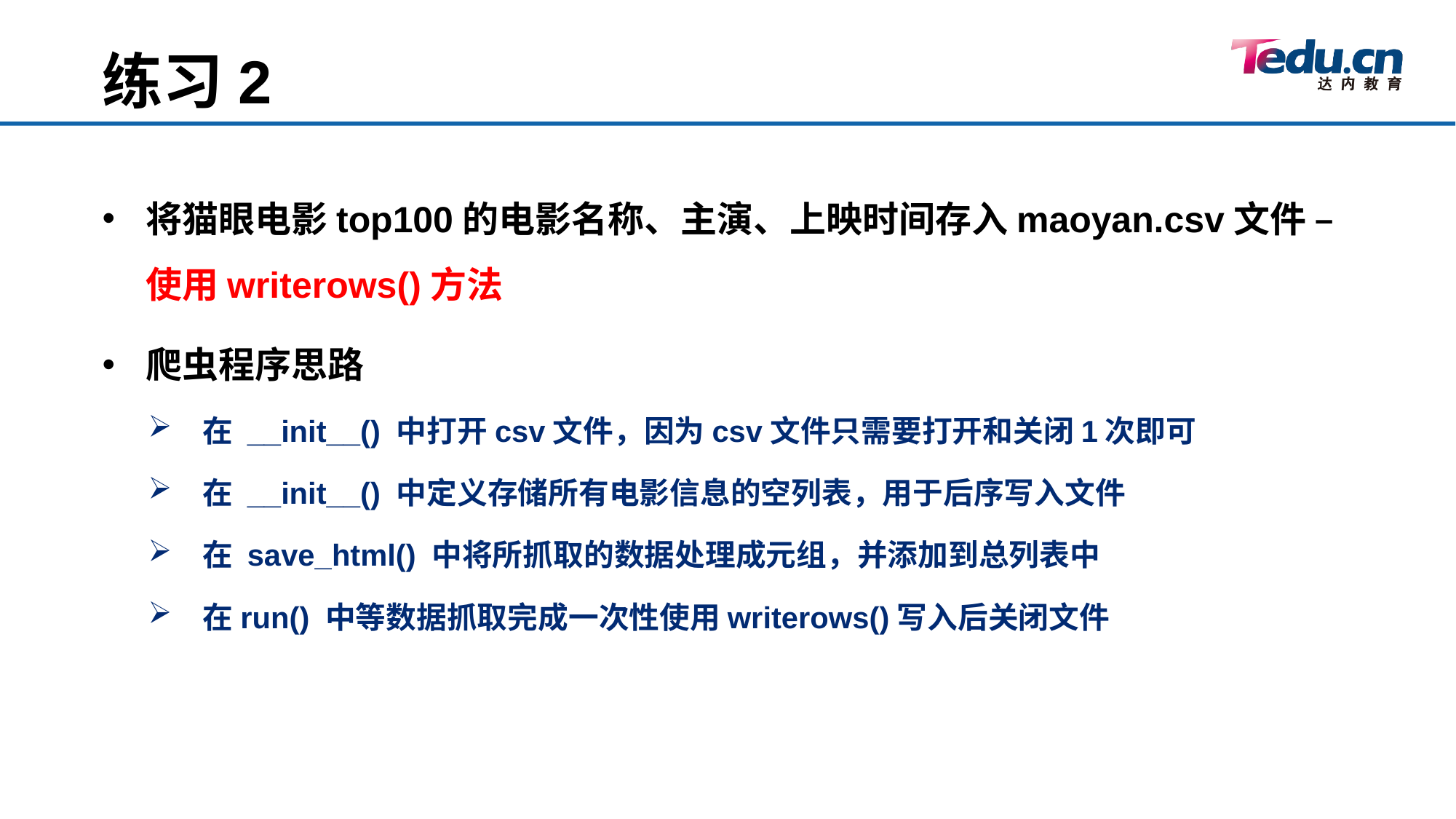

练习2
将猫眼电影top100的电影名称、主演、上映时间存入maoyan.csv文件 – 使用writerows()方法
爬虫程序思路
在 __init__() 中打开csv文件，因为csv文件只需要打开和关闭1次即可
在 __init__() 中定义存储所有电影信息的空列表，用于后序写入文件
在 save_html() 中将所抓取的数据处理成元组，并添加到总列表中
在run() 中等数据抓取完成一次性使用writerows()写入后关闭文件